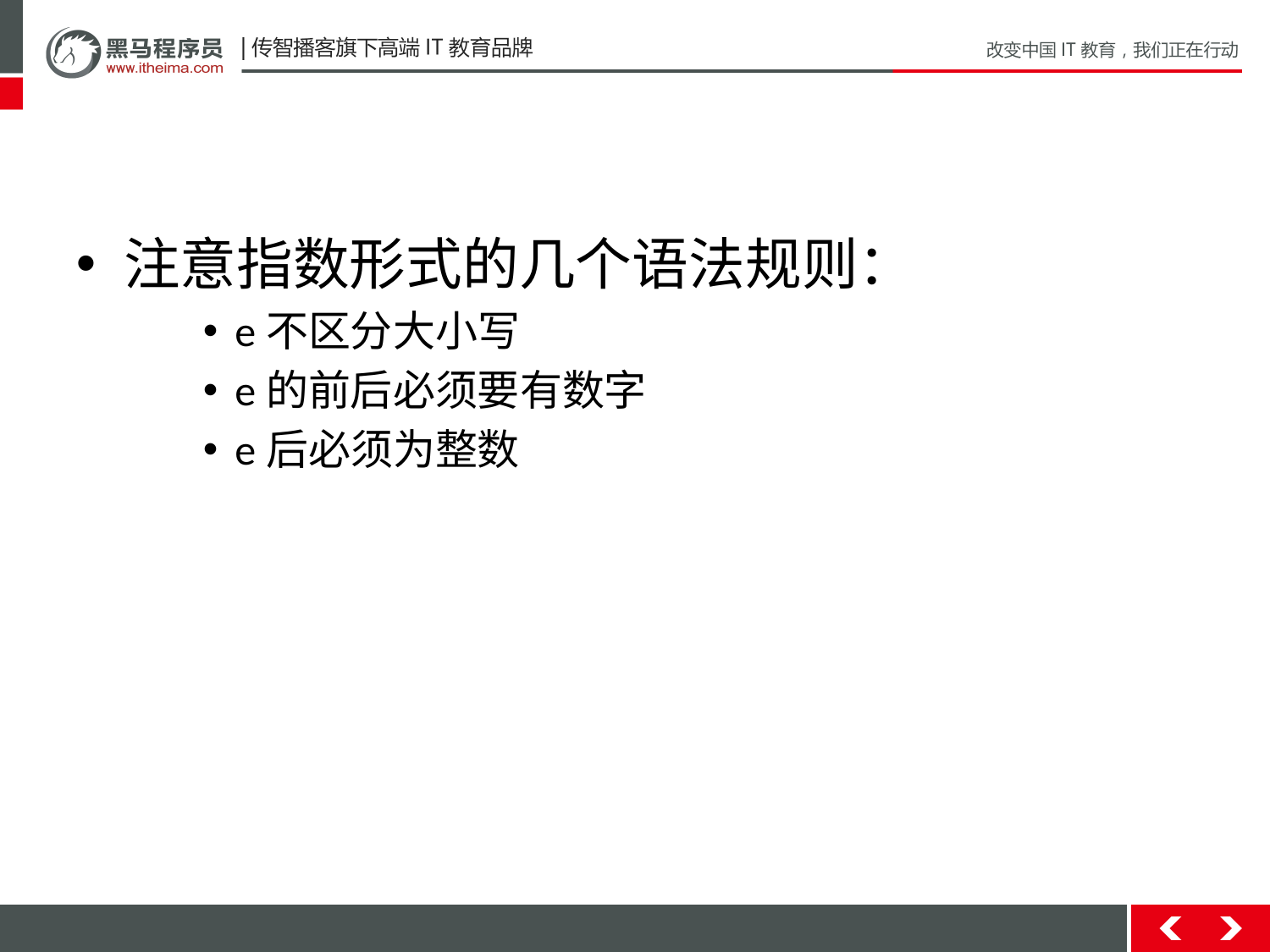

#
注意指数形式的几个语法规则：
e不区分大小写
e的前后必须要有数字
e后必须为整数